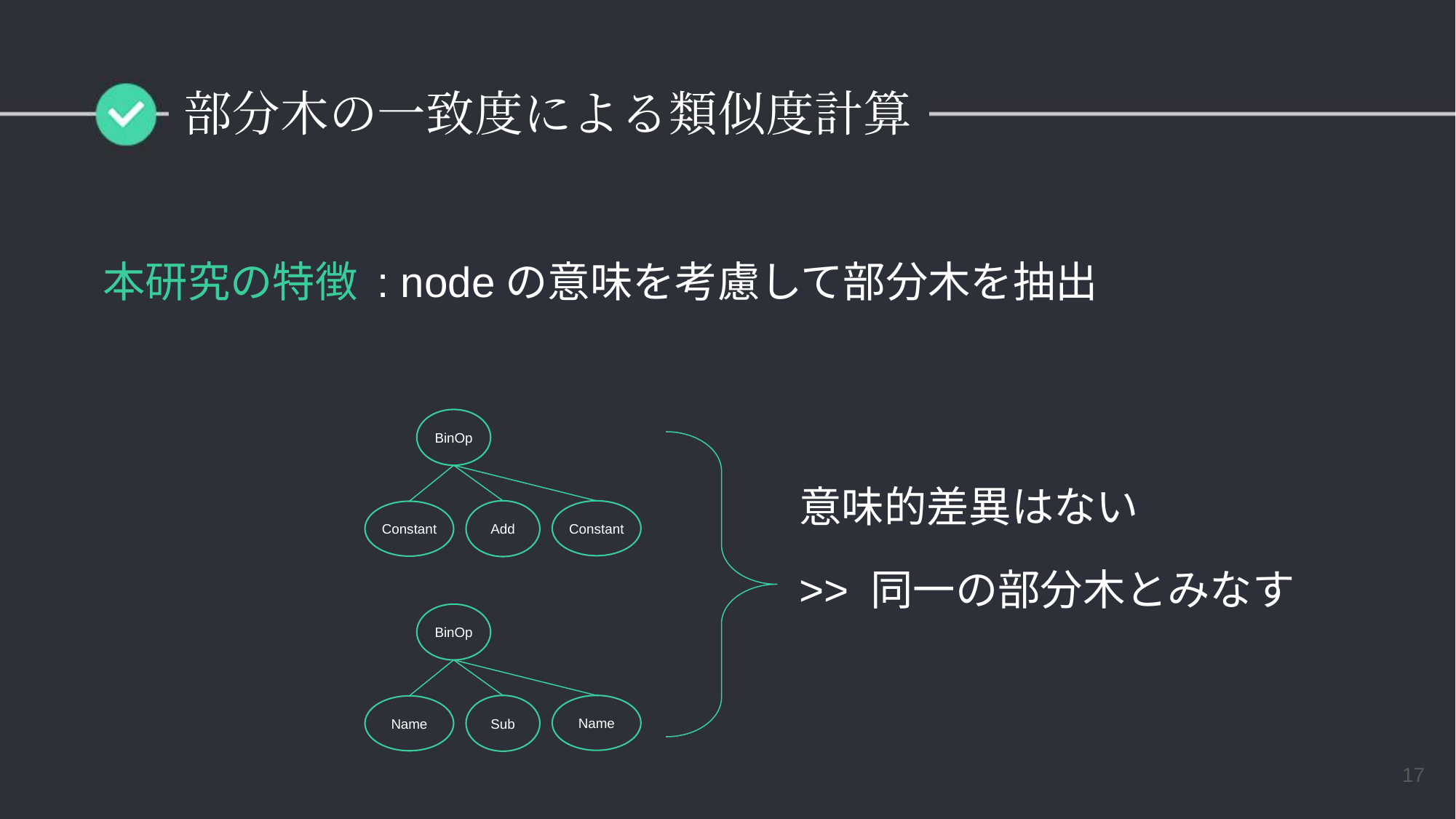

部分木の一致度による類似度計算
本研究の特徴 : nodeの意味を考慮して部分木を抽出
BinOp
Add
Constant
Constant

意味的差異はない
>> 同一の部分木とみなす
BinOp
Sub
Name
Name
17